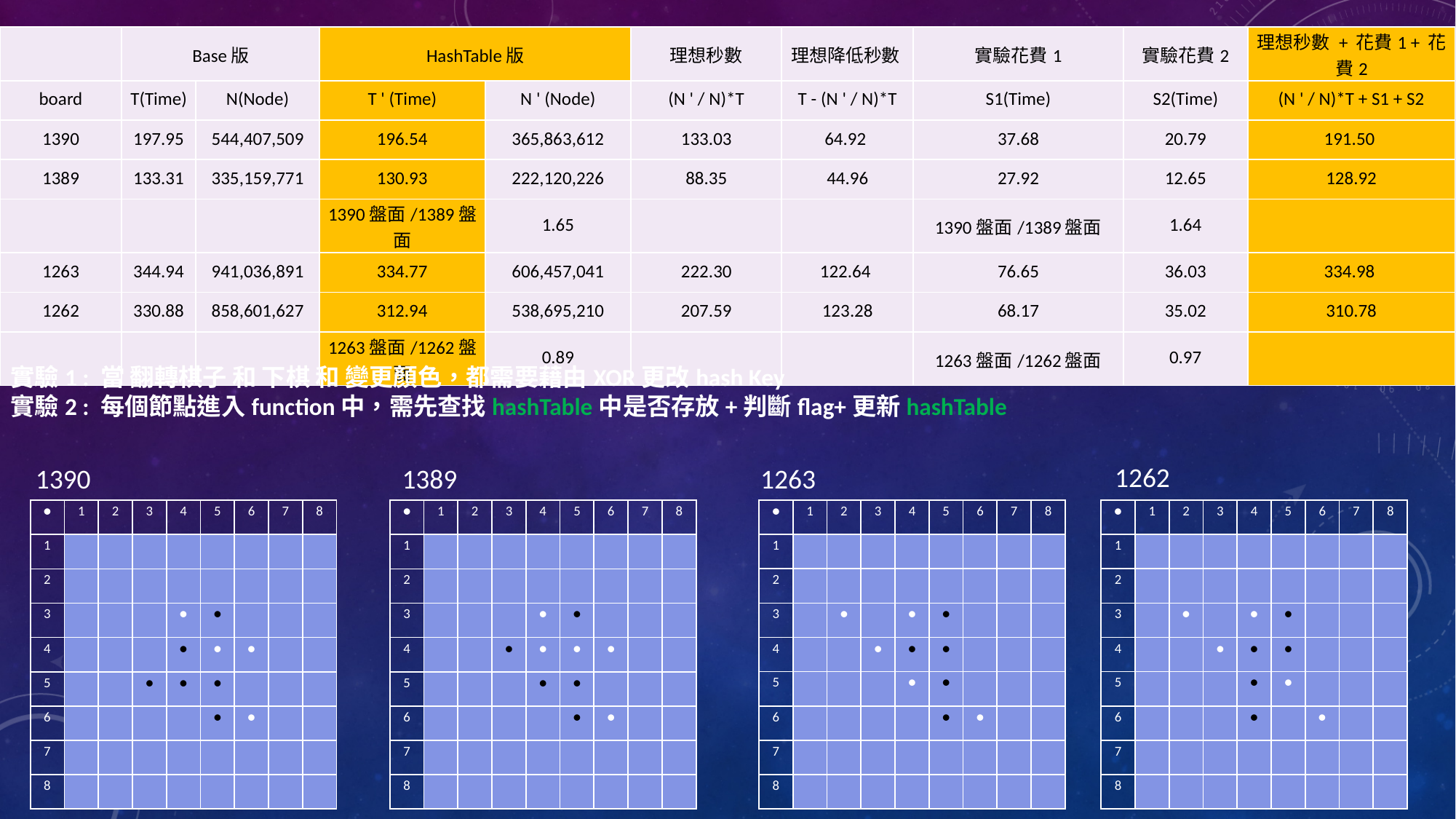

|  | Base版 |  | HashTable版 |  | 理想秒數 | 理想降低秒數 | 實驗花費1 | 實驗花費2 | 理想秒數 + 花費1 + 花費2 |
| --- | --- | --- | --- | --- | --- | --- | --- | --- | --- |
| board | T(Time) | N(Node) | T ' (Time) | N ' (Node) | (N ' / N)\*T | T - (N ' / N)\*T | S1(Time) | S2(Time) | (N ' / N)\*T + S1 + S2 |
| 1390 | 197.95 | 544,407,509 | 196.54 | 365,863,612 | 133.03 | 64.92 | 37.68 | 20.79 | 191.50 |
| 1389 | 133.31 | 335,159,771 | 130.93 | 222,120,226 | 88.35 | 44.96 | 27.92 | 12.65 | 128.92 |
|  |  |  | 1390盤面/1389盤面 | 1.65 |  |  | 1390盤面/1389盤面 | 1.64 |  |
| 1263 | 344.94 | 941,036,891 | 334.77 | 606,457,041 | 222.30 | 122.64 | 76.65 | 36.03 | 334.98 |
| 1262 | 330.88 | 858,601,627 | 312.94 | 538,695,210 | 207.59 | 123.28 | 68.17 | 35.02 | 310.78 |
|  |  |  | 1263盤面/1262盤面 | 0.89 |  |  | 1263盤面/1262盤面 | 0.97 |  |
實驗1 : 當 翻轉棋子 和 下棋 和 變更顏色，都需要藉由XOR更改hash Key
實驗2 : 每個節點進入function中，需先查找hashTable中是否存放+判斷flag+更新hashTable
1262
1390
1389
1263
| ● | 1 | 2 | 3 | 4 | 5 | 6 | 7 | 8 |
| --- | --- | --- | --- | --- | --- | --- | --- | --- |
| 1 |  |  |  |  |  |  |  |  |
| 2 |  |  |  |  |  |  |  |  |
| 3 |  | ● |  | ● | ● |  |  |  |
| 4 |  |  | ● | ● | ● |  |  |  |
| 5 |  |  |  | ● | ● |  |  |  |
| 6 |  |  |  |  | ● | ● |  |  |
| 7 |  |  |  |  |  |  |  |  |
| 8 |  |  |  |  |  |  |  |  |
| ● | 1 | 2 | 3 | 4 | 5 | 6 | 7 | 8 |
| --- | --- | --- | --- | --- | --- | --- | --- | --- |
| 1 |  |  |  |  |  |  |  |  |
| 2 |  |  |  |  |  |  |  |  |
| 3 |  | ● |  | ● | ● |  |  |  |
| 4 |  |  | ● | ● | ● |  |  |  |
| 5 |  |  |  | ● | ● |  |  |  |
| 6 |  |  |  | ● |  | ● |  |  |
| 7 |  |  |  |  |  |  |  |  |
| 8 |  |  |  |  |  |  |  |  |
| ● | 1 | 2 | 3 | 4 | 5 | 6 | 7 | 8 |
| --- | --- | --- | --- | --- | --- | --- | --- | --- |
| 1 |  |  |  |  |  |  |  |  |
| 2 |  |  |  |  |  |  |  |  |
| 3 |  |  |  | ● | ● |  |  |  |
| 4 |  |  |  | ● | ● | ● |  |  |
| 5 |  |  | ● | ● | ● |  |  |  |
| 6 |  |  |  |  | ● | ● |  |  |
| 7 |  |  |  |  |  |  |  |  |
| 8 |  |  |  |  |  |  |  |  |
| ● | 1 | 2 | 3 | 4 | 5 | 6 | 7 | 8 |
| --- | --- | --- | --- | --- | --- | --- | --- | --- |
| 1 |  |  |  |  |  |  |  |  |
| 2 |  |  |  |  |  |  |  |  |
| 3 |  |  |  | ● | ● |  |  |  |
| 4 |  |  | ● | ● | ● | ● |  |  |
| 5 |  |  |  | ● | ● |  |  |  |
| 6 |  |  |  |  | ● | ● |  |  |
| 7 |  |  |  |  |  |  |  |  |
| 8 |  |  |  |  |  |  |  |  |